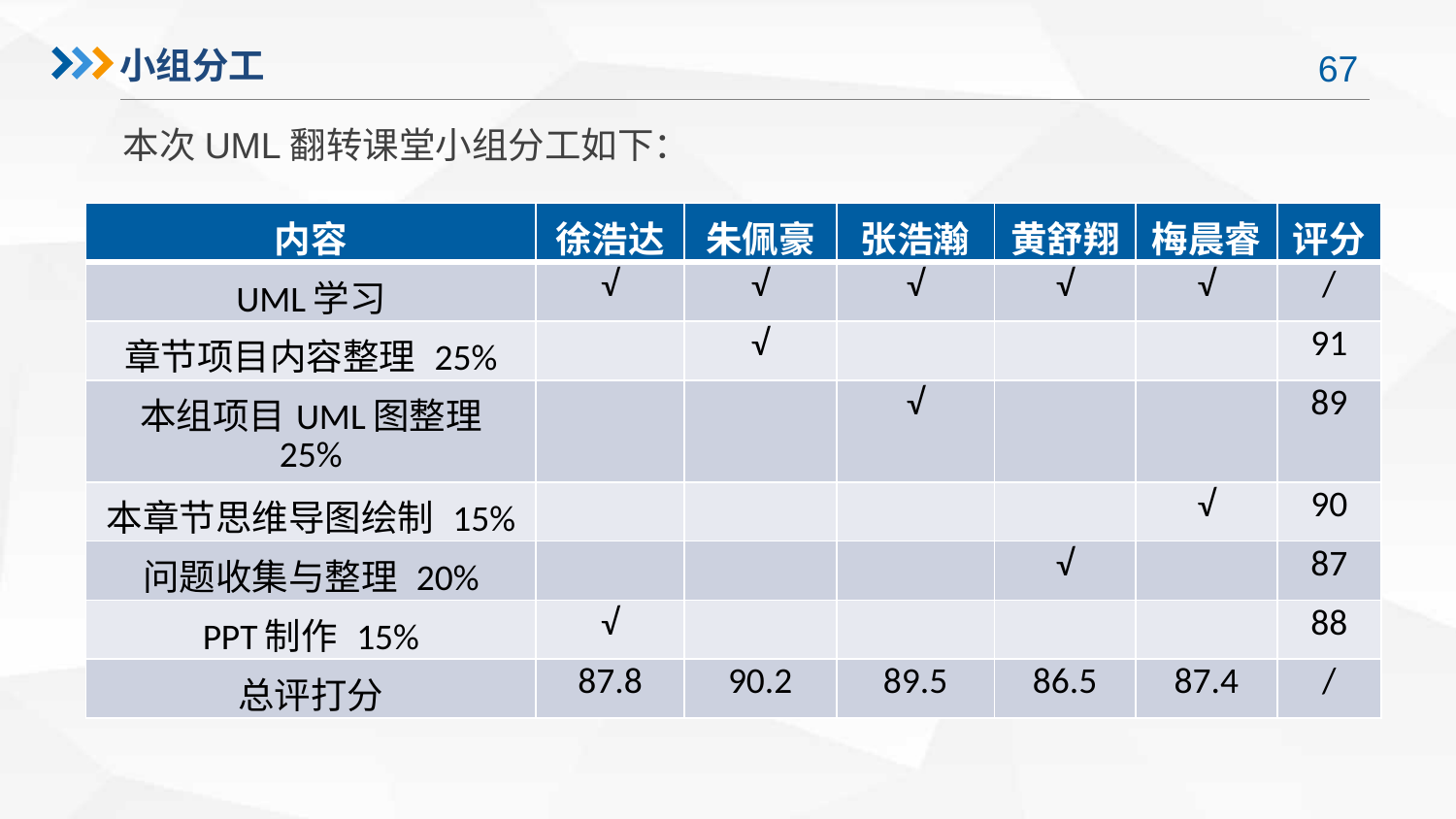

小组分工
本次UML翻转课堂小组分工如下：

| 内容 | 徐浩达 | 朱佩豪 | 张浩瀚 | 黄舒翔 | 梅晨睿 | 评分 |
| --- | --- | --- | --- | --- | --- | --- |
| UML学习 | √ | √ | √ | √ | √ | / |
| 章节项目内容整理 25% |  | √ |  |  |  | 91 |
| 本组项目UML图整理 25% |  |  | √ |  |  | 89 |
| 本章节思维导图绘制 15% |  |  |  |  | √ | 90 |
| 问题收集与整理 20% |  |  |  | √ |  | 87 |
| PPT制作 15% | √ |  |  |  |  | 88 |
| 总评打分 | 87.8 | 90.2 | 89.5 | 86.5 | 87.4 | / |